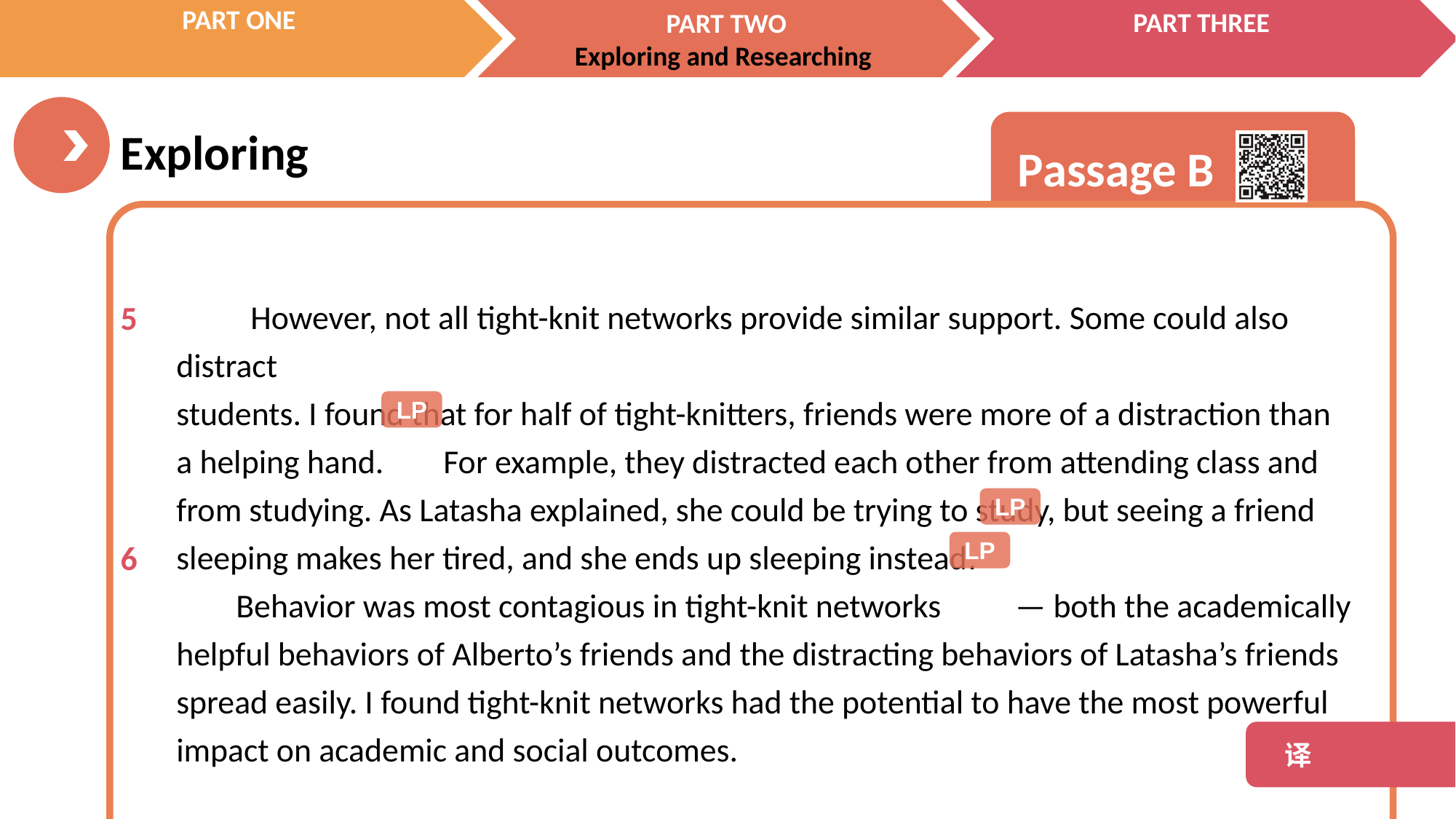

However, not all tight-knit networks provide similar support. Some could also distract
students. I found that for half of tight-knitters, friends were more of a distraction than
a helping hand.        For example, they distracted each other from attending class and from studying. As Latasha explained, she could be trying to study, but seeing a friend sleeping makes her tired, and she ends up sleeping instead.
        Behavior was most contagious in tight-knit networks          — both the academically helpful behaviors of Alberto’s friends and the distracting behaviors of Latasha’s friends spread easily. I found tight-knit networks had the potential to have the most powerful impact on academic and social outcomes.

5

6

LP
LP
LP
   译